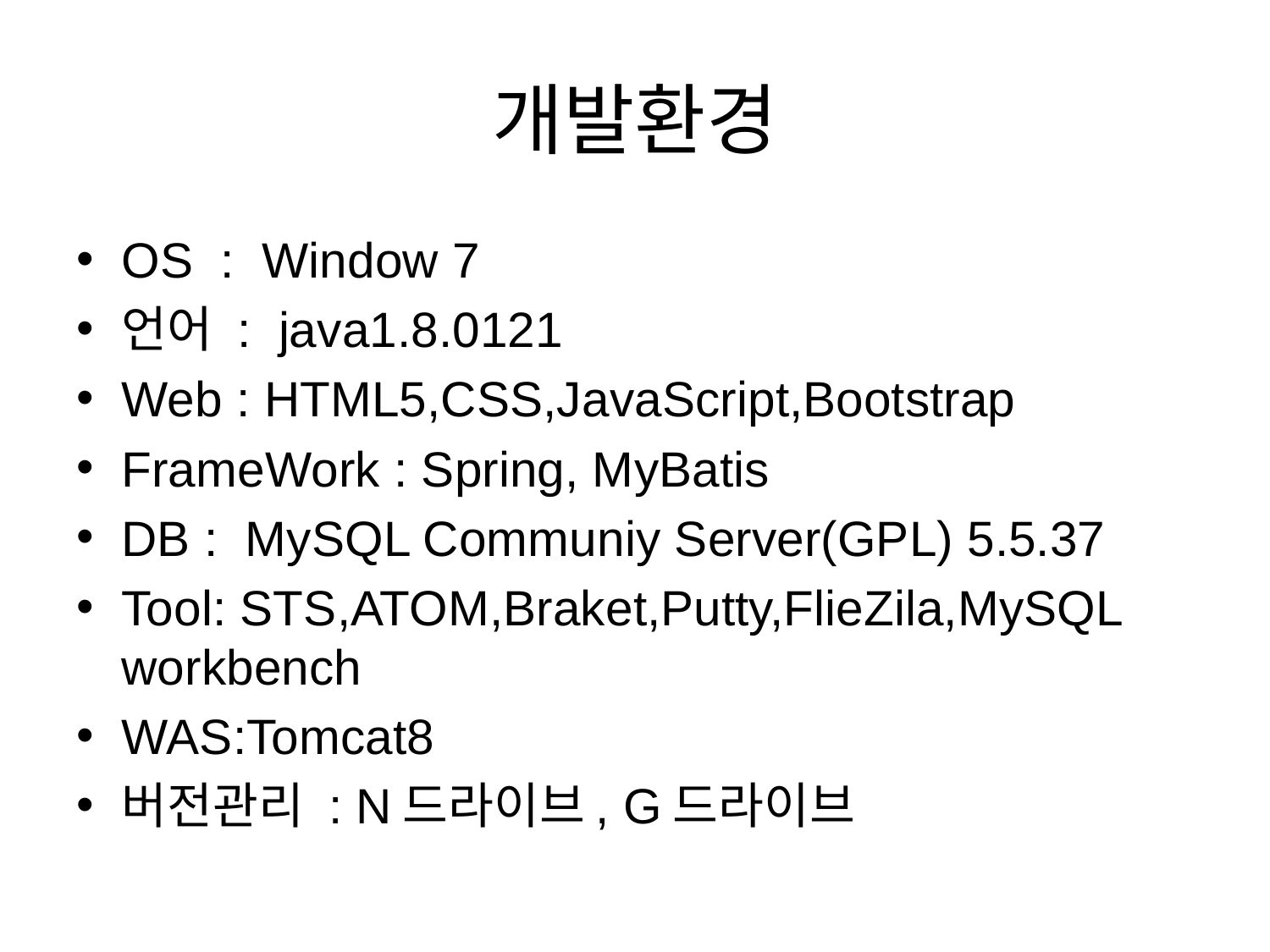

# 개발환경
OS  :  Window 7
언어 :  java1.8.0121
Web : HTML5,CSS,JavaScript,Bootstrap
FrameWork : Spring, MyBatis
DB :  MySQL Communiy Server(GPL) 5.5.37
Tool: STS,ATOM,Braket,Putty,FlieZila,MySQL workbench
WAS:Tomcat8
버전관리 : N드라이브, G드라이브